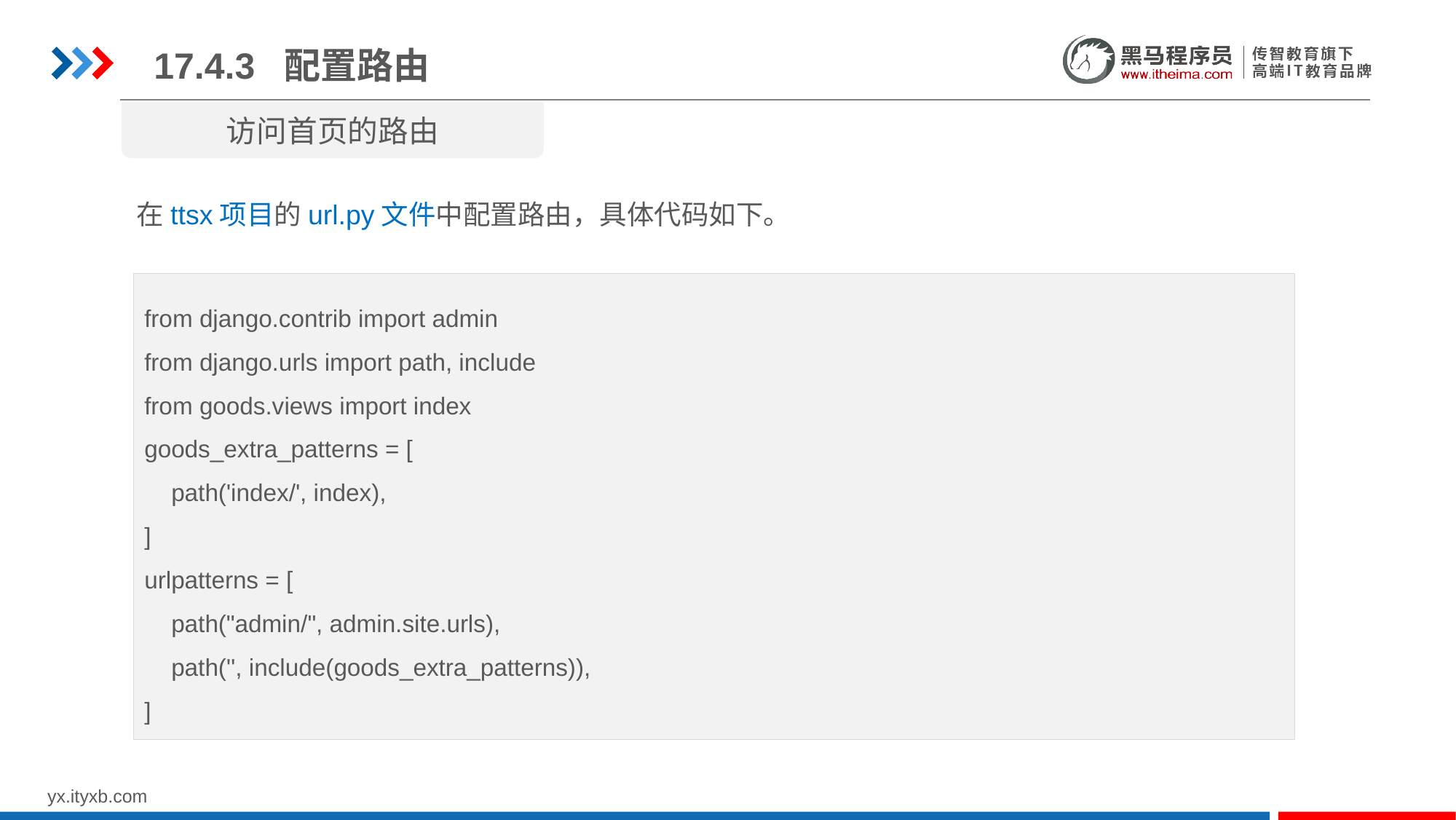

17.4.3  配置路由

访问首页的路由
在ttsx项目的url.py文件中配置路由，具体代码如下。
from django.contrib import admin
from django.urls import path, include
from goods.views import index
goods_extra_patterns = [
    path('index/', index),
]
urlpatterns = [
    path("admin/", admin.site.urls),
    path('', include(goods_extra_patterns)),
]